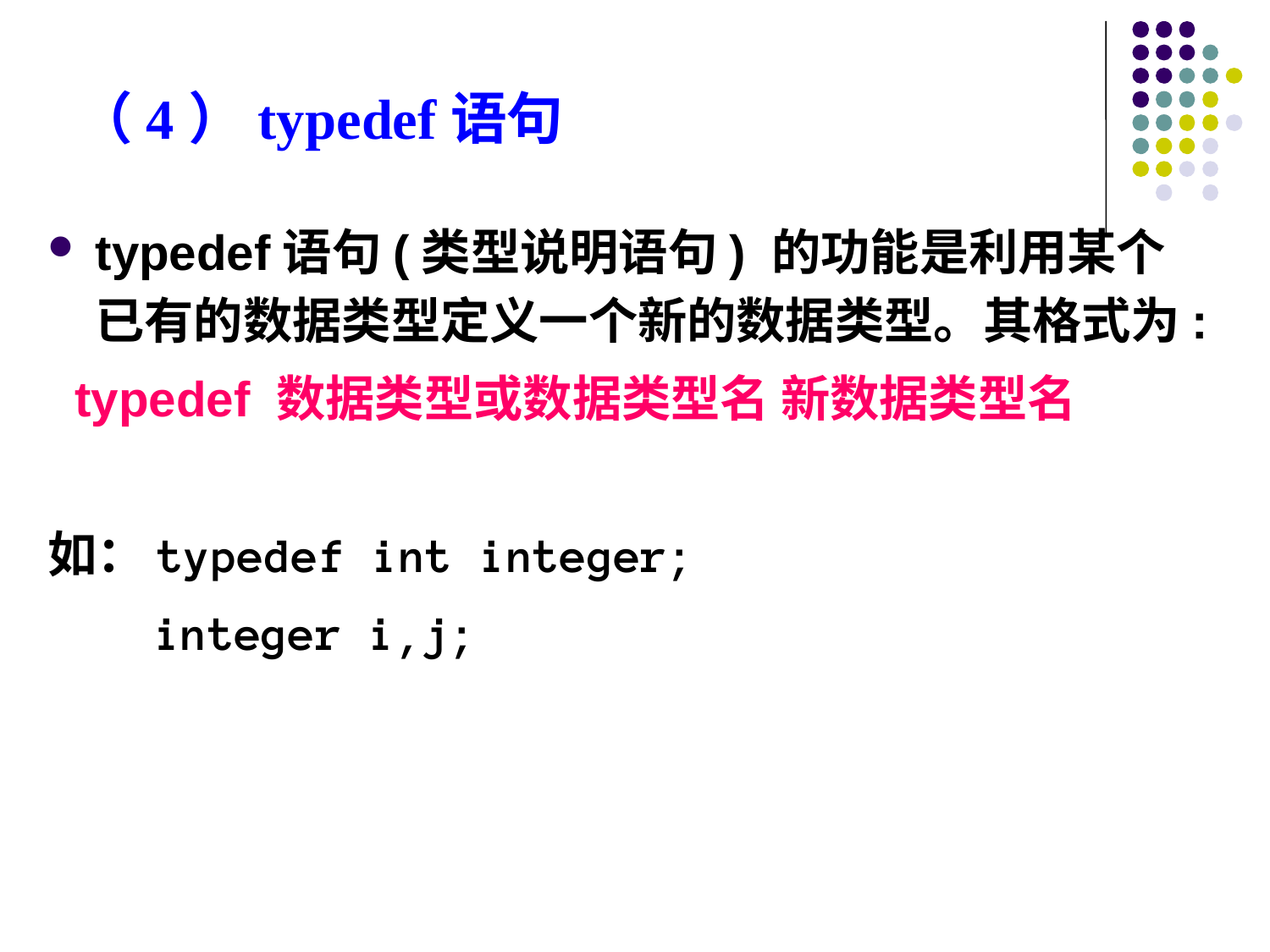

# （4）typedef语句
typedef语句(类型说明语句) 的功能是利用某个已有的数据类型定义一个新的数据类型。其格式为:
  typedef 数据类型或数据类型名 新数据类型名

如：typedef int integer;
    integer i,j;